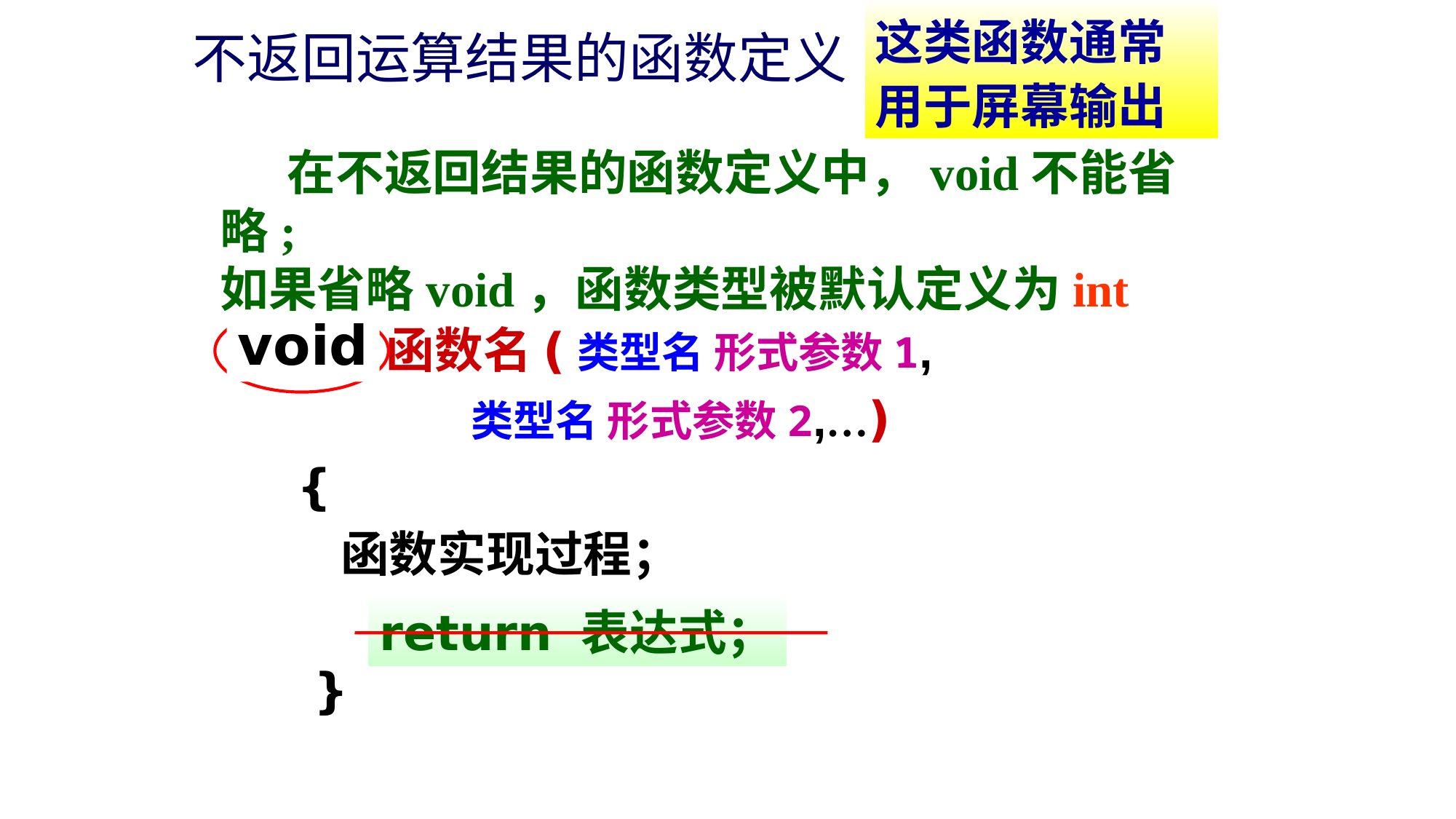

这类函数通常用于屏幕输出
不返回运算结果的函数定义
     在不返回结果的函数定义中，void不能省略;
如果省略void，函数类型被默认定义为int
void

类型名 函数名(类型名 形式参数1,
                        类型名 形式参数2,…)
    {
         函数实现过程；

     }
return 表达式；